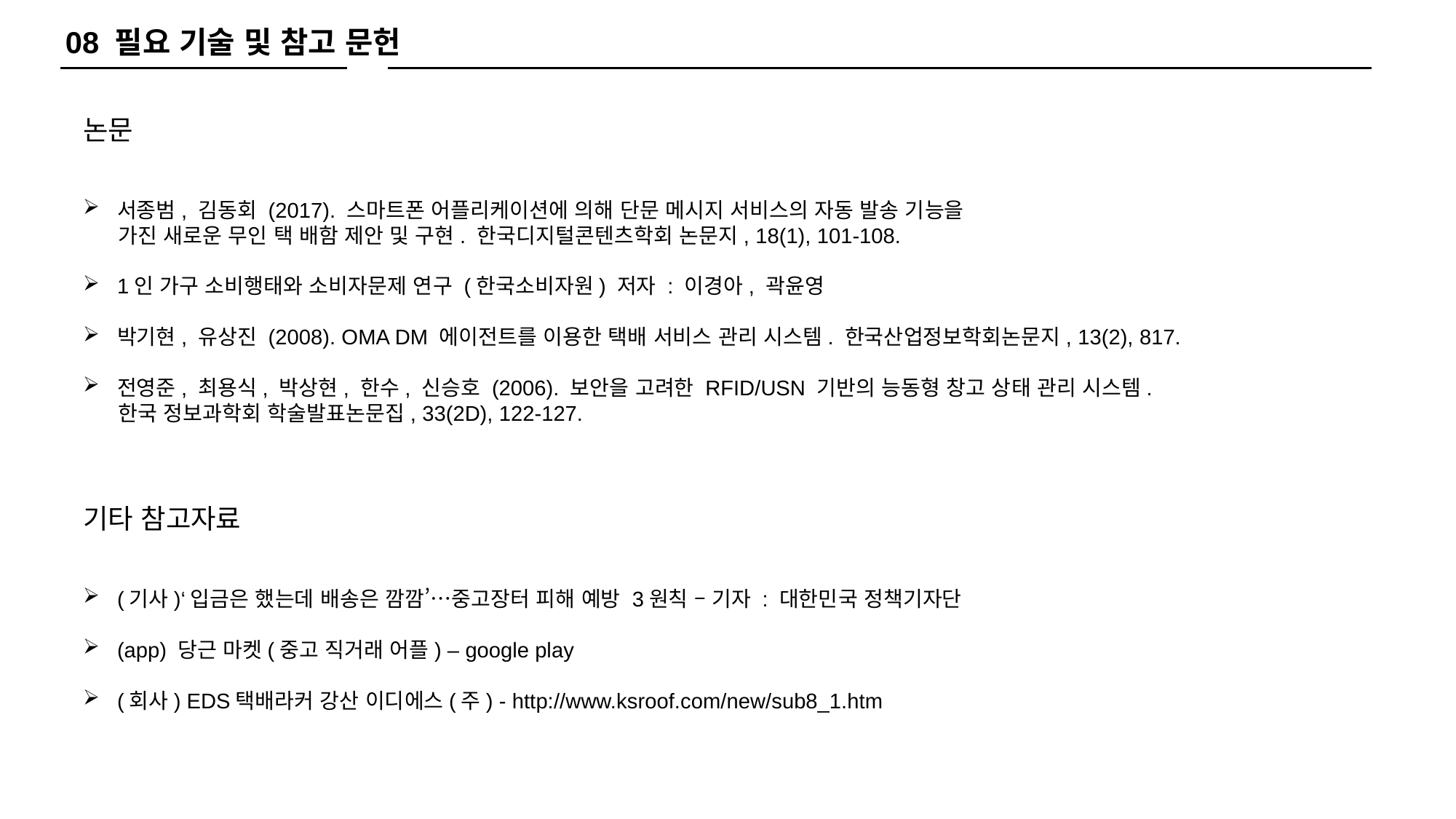

08 필요 기술 및 참고 문헌
논문

서종범, 김동회 (2017). 스마트폰 어플리케이션에 의해 단문 메시지 서비스의 자동 발송 기능을
     가진 새로운 무인 택 배함 제안 및 구현. 한국디지털콘텐츠학회 논문지, 18(1), 101-108.

1인 가구 소비행태와 소비자문제 연구 (한국소비자원) 저자 : 이경아, 곽윤영

박기현, 유상진 (2008). OMA DM 에이전트를 이용한 택배 서비스 관리 시스템. 한국산업정보학회논문지, 13(2), 817.

전영준, 최용식, 박상현, 한수, 신승호 (2006). 보안을 고려한 RFID/USN 기반의 능동형 창고 상태 관리 시스템.
     한국 정보과학회 학술발표논문집, 33(2D), 122-127.

기타 참고자료

(기사)‘입금은 했는데 배송은 깜깜’…중고장터 피해 예방 3원칙 – 기자 : 대한민국 정책기자단

(app) 당근 마켓(중고 직거래 어플) – google play

(회사) EDS택배라커 강산 이디에스(주) - http://www.ksroof.com/new/sub8_1.htm